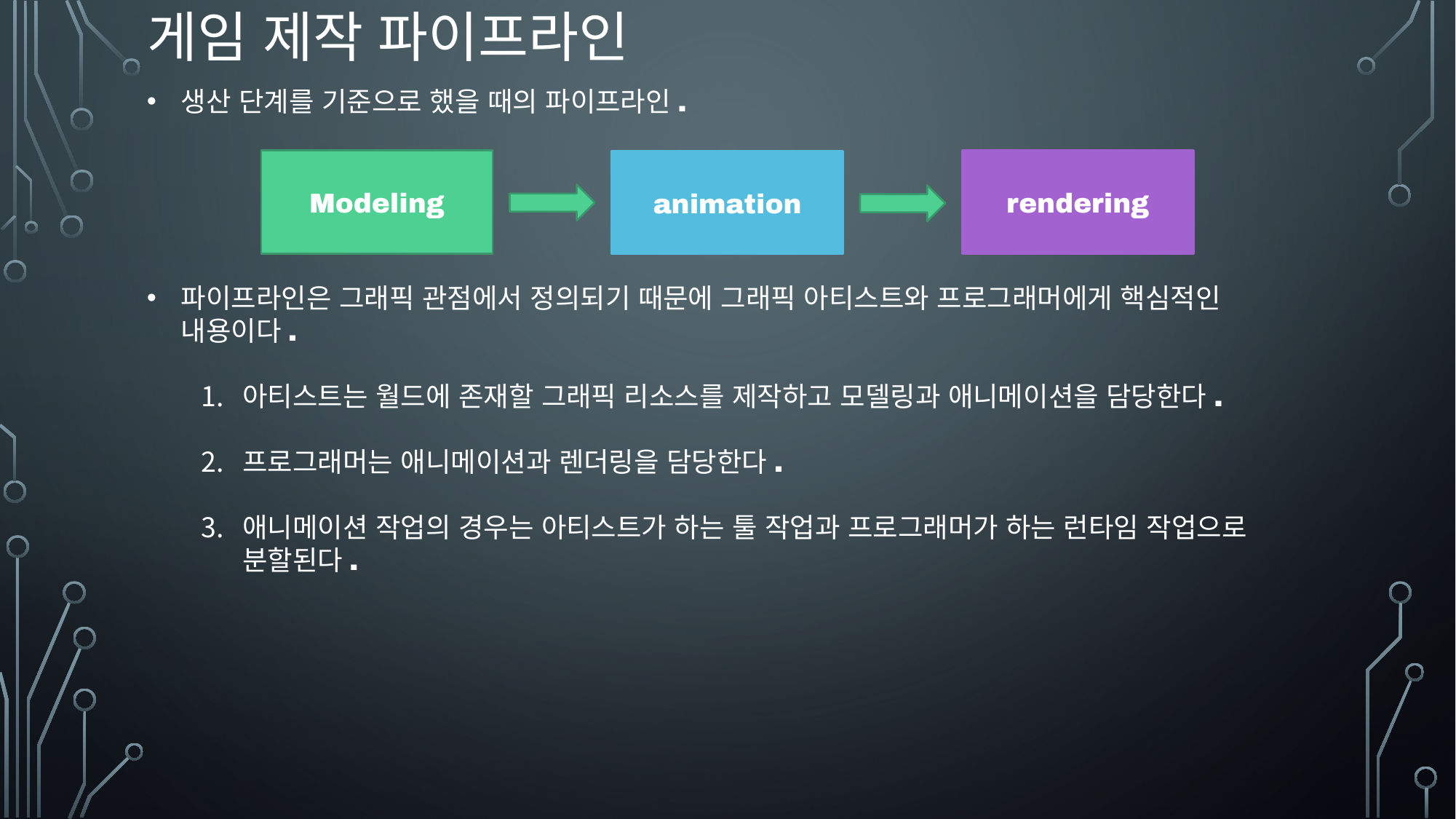

# 게임 제작 파이프라인
생산 단계를 기준으로 했을 때의 파이프라인.

파이프라인은 그래픽 관점에서 정의되기 때문에 그래픽 아티스트와 프로그래머에게 핵심적인 내용이다.

아티스트는 월드에 존재할 그래픽 리소스를 제작하고 모델링과 애니메이션을 담당한다.

프로그래머는 애니메이션과 렌더링을 담당한다.

애니메이션 작업의 경우는 아티스트가 하는 툴 작업과 프로그래머가 하는 런타임 작업으로 분할된다.
Modeling
rendering
animation